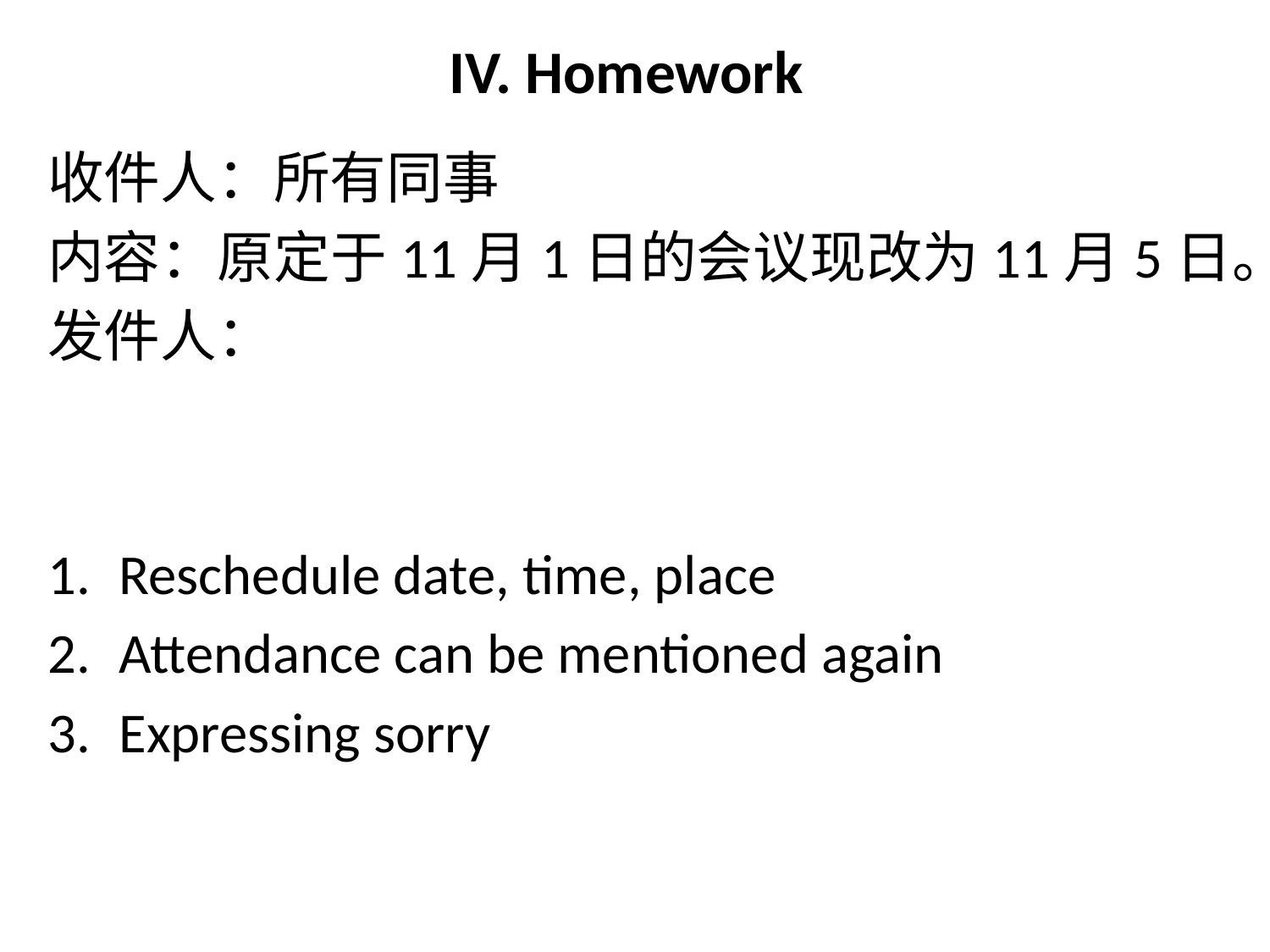

# IV. Homework
收件人：所有同事
内容：原定于11月1日的会议现改为11月5日。
发件人：

Reschedule date, time, place
Attendance can be mentioned again
Expressing sorry